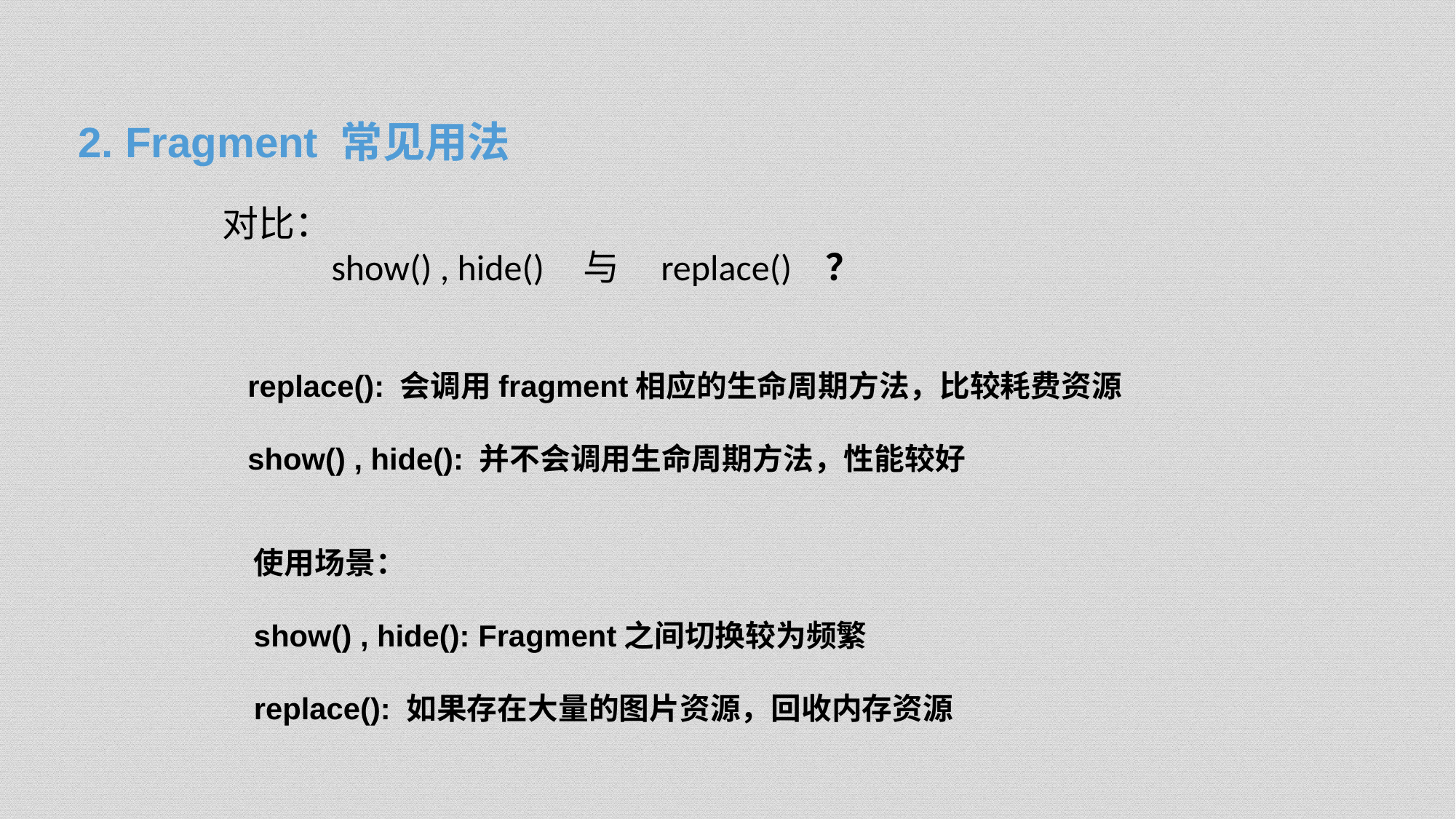

2. Fragment 常见用法
对比：
	show() , hide()	   与    replace()   ？
replace(): 会调用fragment相应的生命周期方法，比较耗费资源

show() , hide(): 并不会调用生命周期方法，性能较好
使用场景：

show() , hide(): Fragment之间切换较为频繁

replace(): 如果存在大量的图片资源，回收内存资源